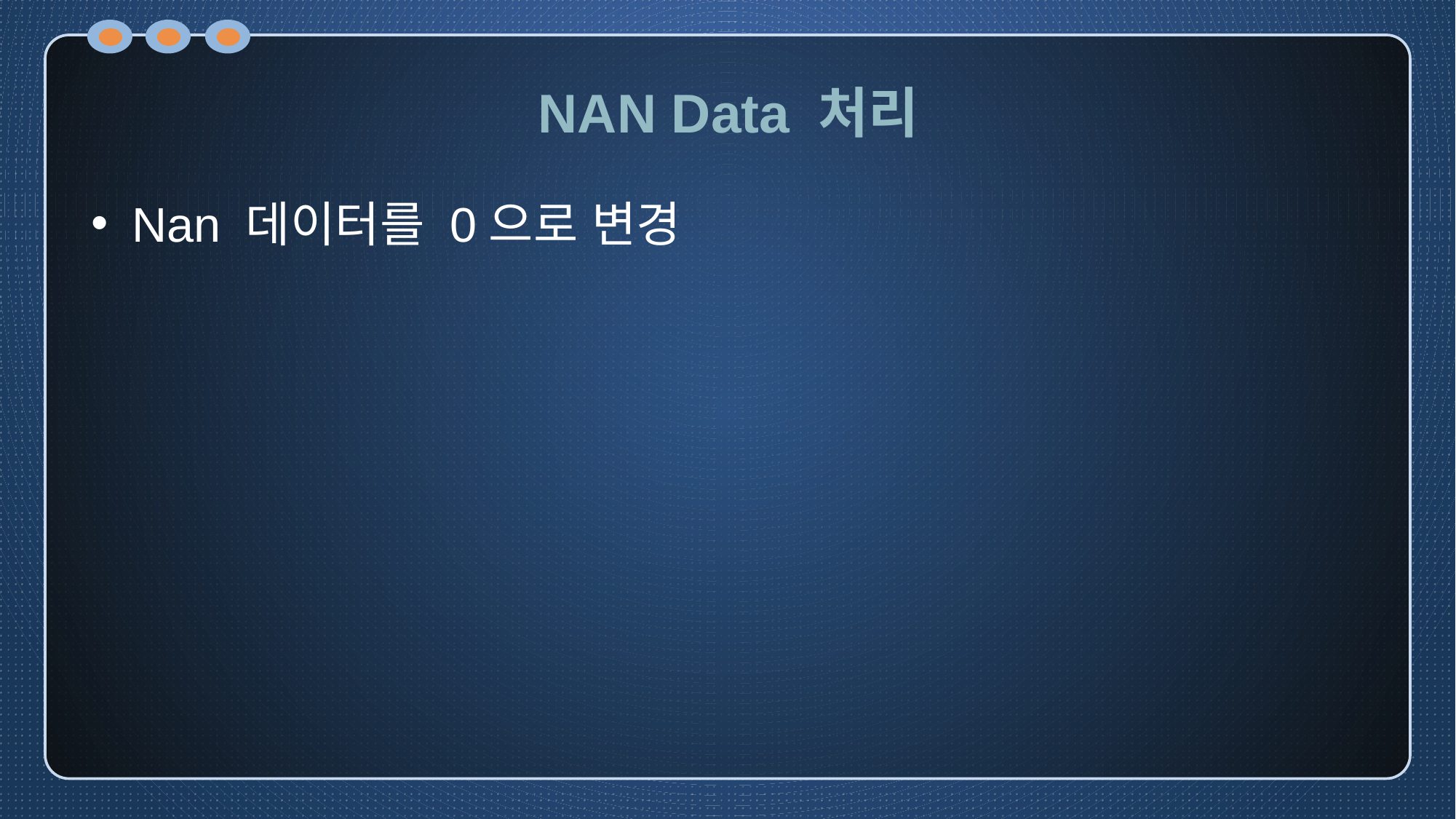

# NAN Data 처리
Nan 데이터를 0으로 변경